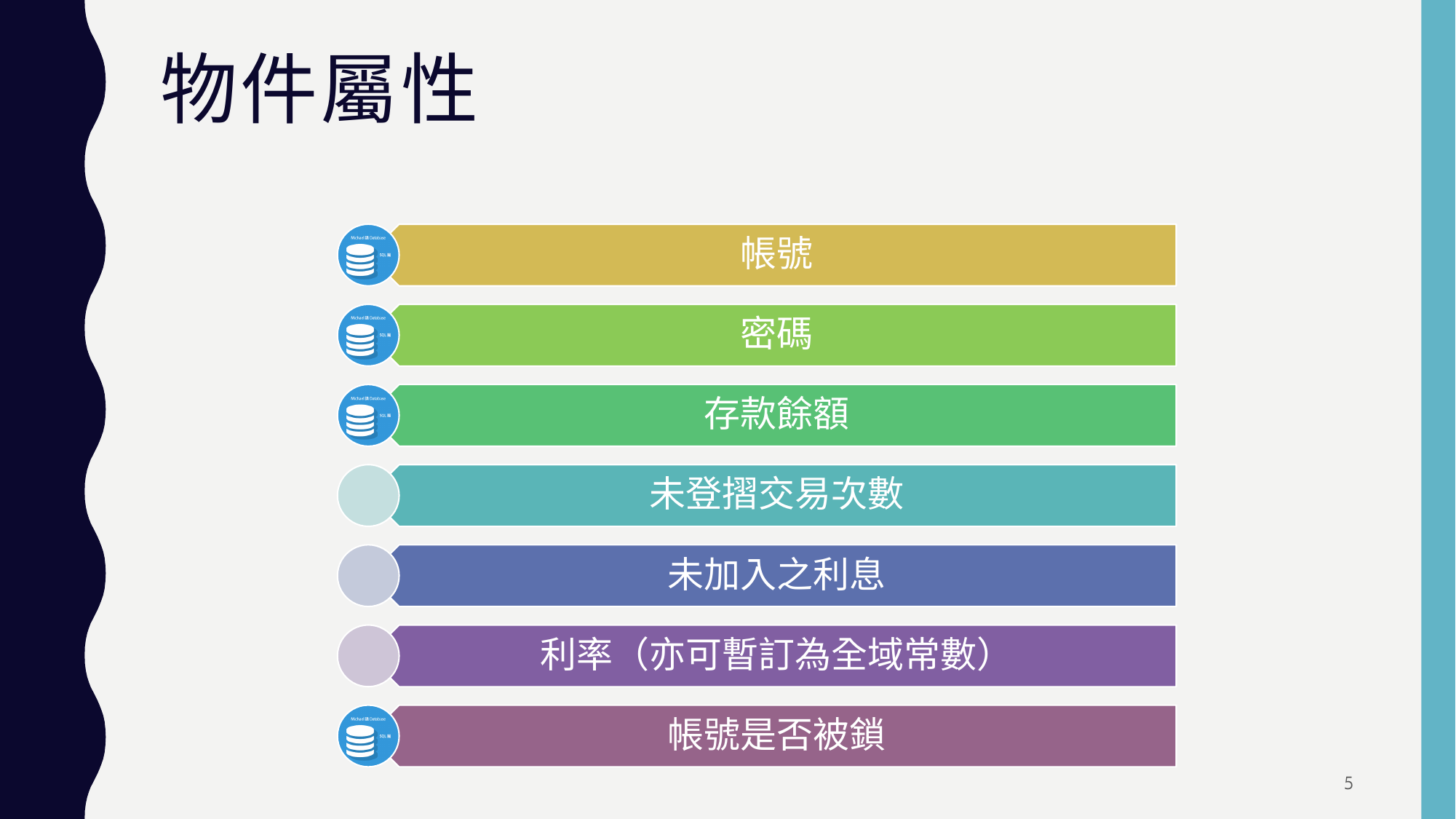

# 物件屬性
帳號
密碼
存款餘額
未登摺交易次數
未加入之利息
利率（亦可暫訂為全域常數）
帳號是否被鎖
5